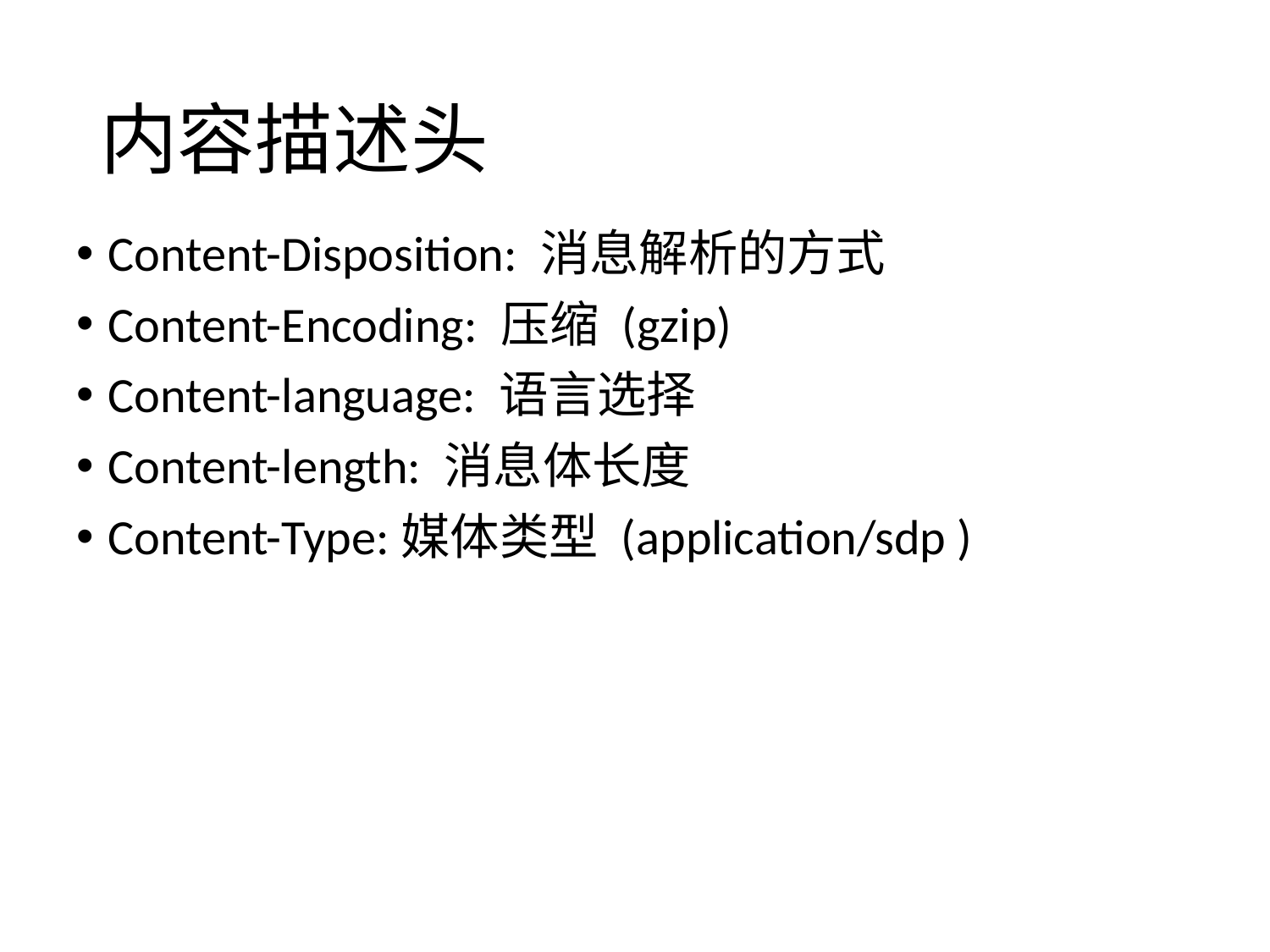

# 内容描述头
Content-Disposition: 消息解析的方式
Content-Encoding: 压缩 (gzip)
Content-language: 语言选择
Content-length: 消息体长度
Content-Type:媒体类型 (application/sdp )